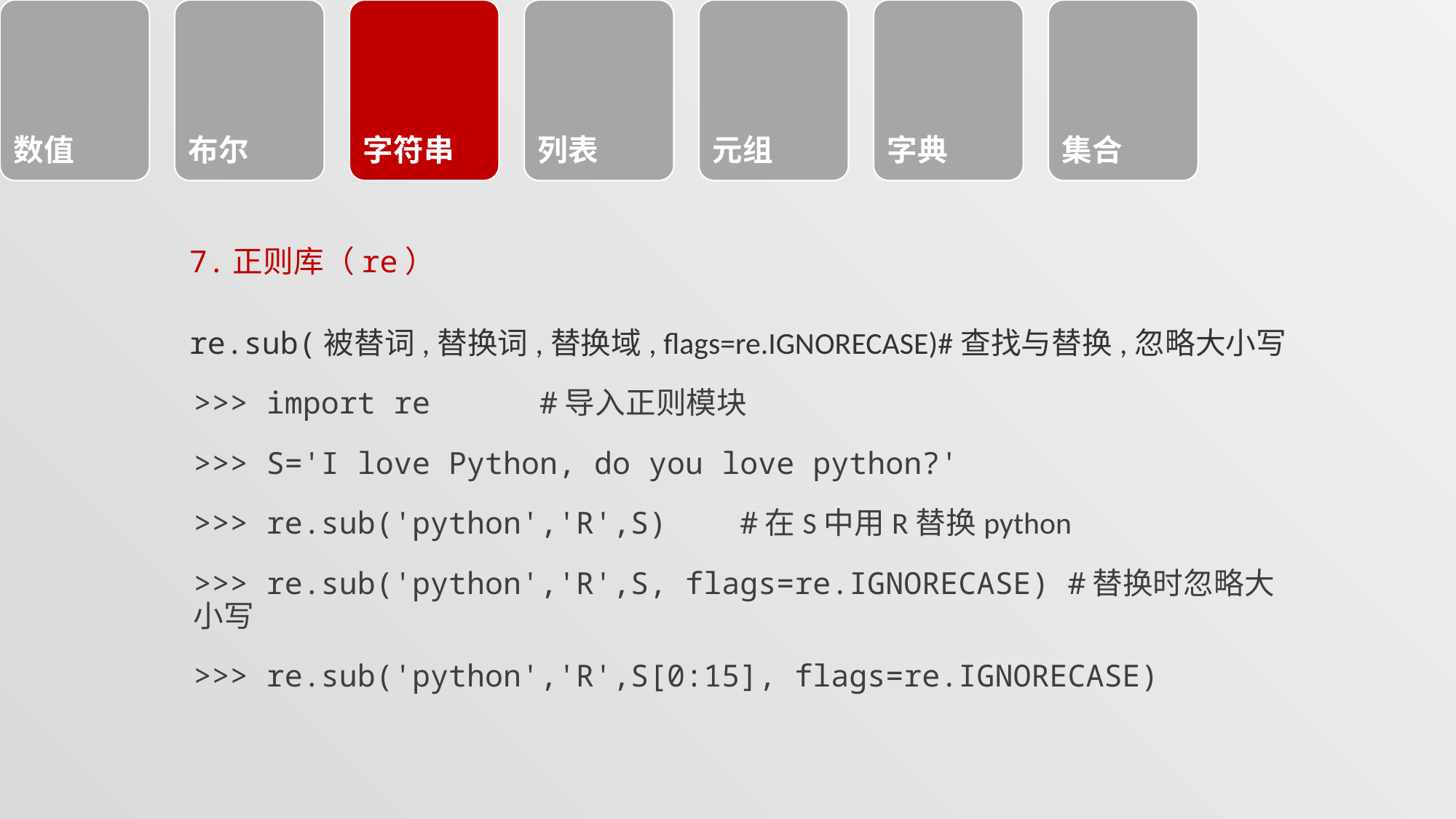

#
7.正则库（re）
re.sub(被替词,替换词,替换域, flags=re.IGNORECASE)#查找与替换,忽略大小写
>>> import re      #导入正则模块
>>> S='I love Python, do you love python?'
>>> re.sub('python','R',S)    #在S中用R替换python
>>> re.sub('python','R',S, flags=re.IGNORECASE) #替换时忽略大小写
>>> re.sub('python','R',S[0:15], flags=re.IGNORECASE)